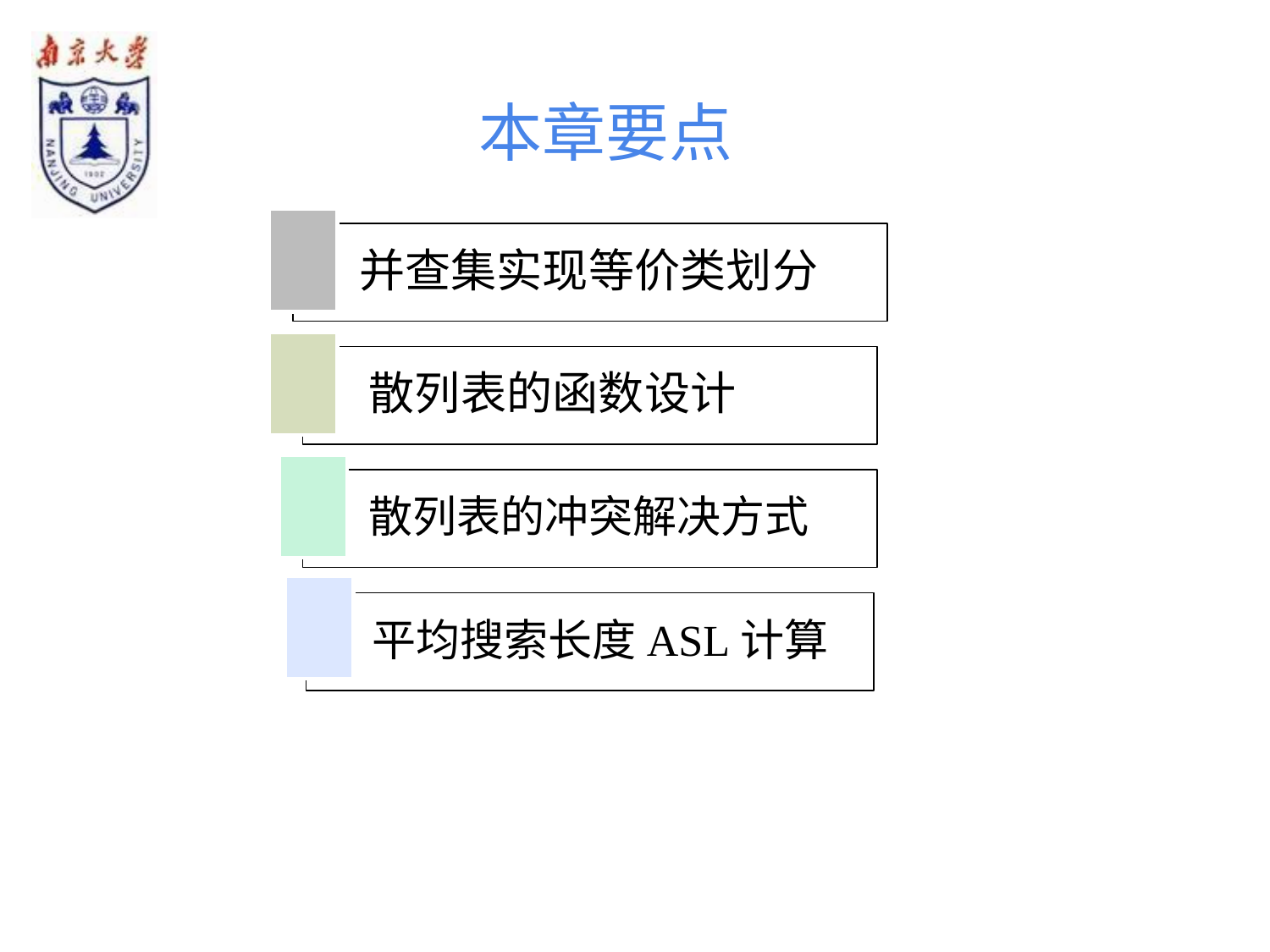

本章要点
并查集实现等价类划分
散列表的函数设计
散列表的冲突解决方式
平均搜索长度ASL计算